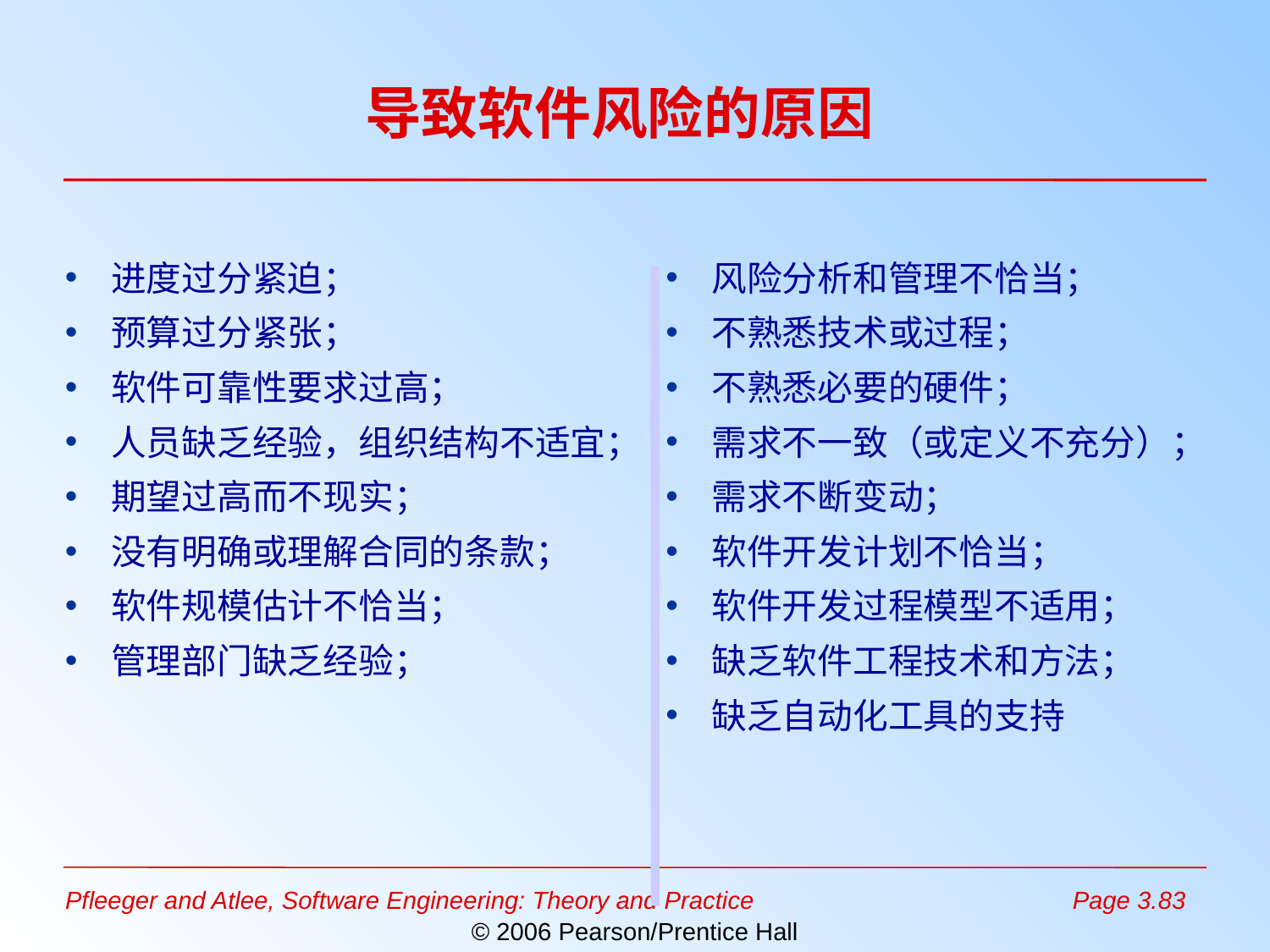

# 导致软件风险的原因
进度过分紧迫；
预算过分紧张；
软件可靠性要求过高；
人员缺乏经验，组织结构不适宜；
期望过高而不现实；
没有明确或理解合同的条款；
软件规模估计不恰当；
管理部门缺乏经验；
风险分析和管理不恰当；
不熟悉技术或过程；
不熟悉必要的硬件；
需求不一致（或定义不充分）；
需求不断变动；
软件开发计划不恰当；
软件开发过程模型不适用；
缺乏软件工程技术和方法；
缺乏自动化工具的支持